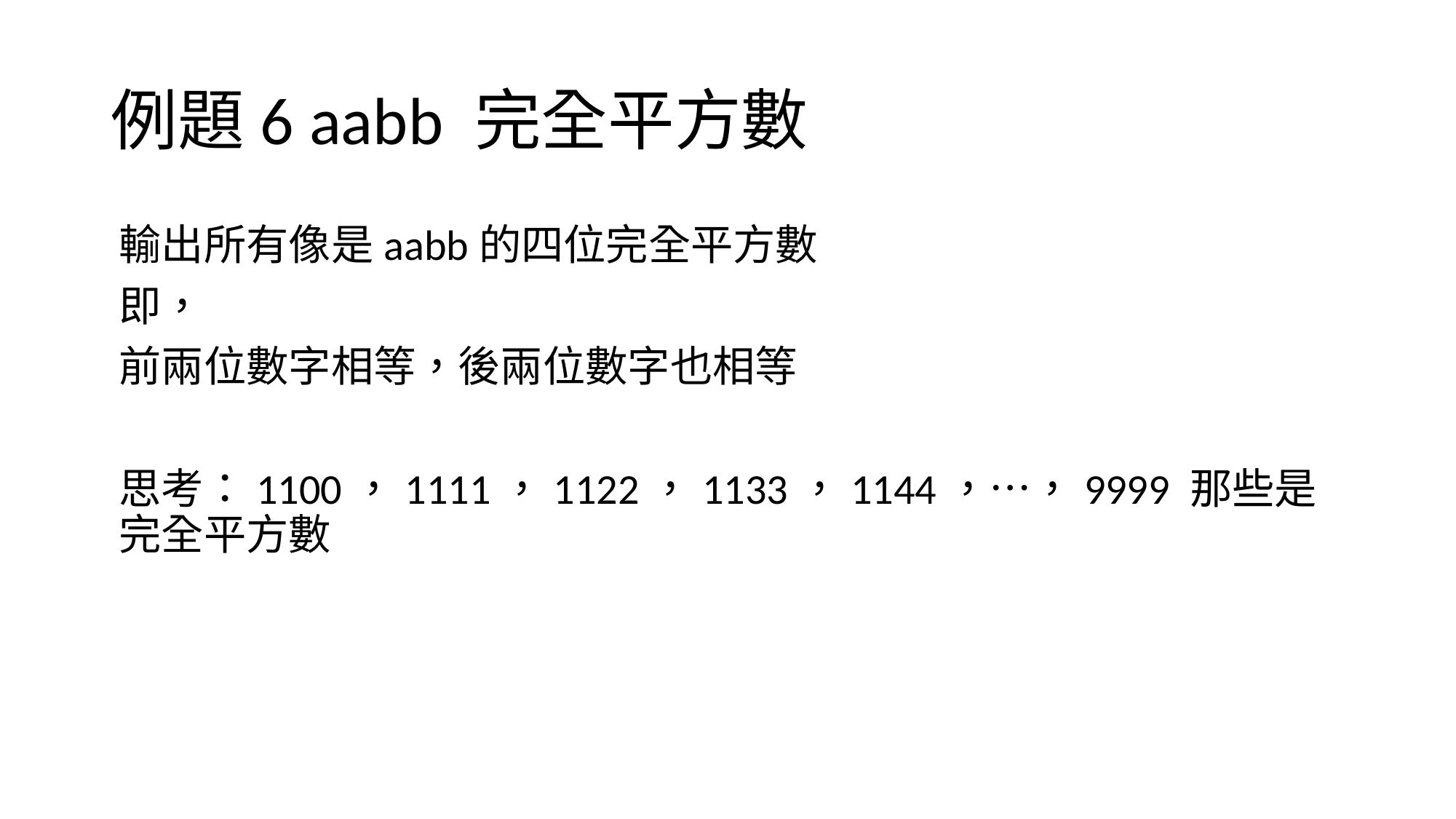

# 例題6 aabb 完全平方數
輸出所有像是aabb的四位完全平方數
即，
前兩位數字相等，後兩位數字也相等

思考：1100，1111，1122，1133，1144，…，9999 那些是完全平方數